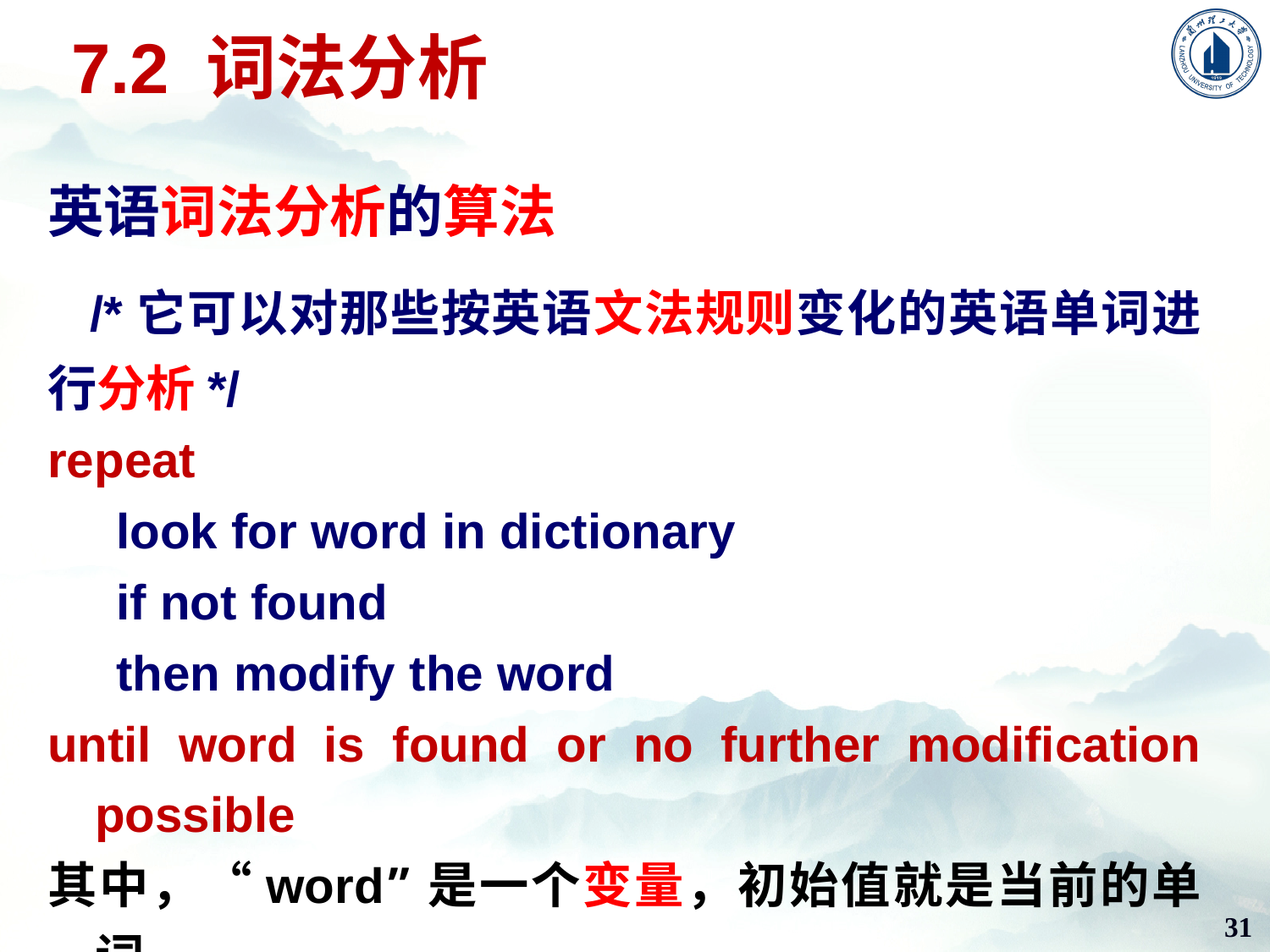

7.2 词法分析
英语词法分析的算法
  /*它可以对那些按英语文法规则变化的英语单词进行分析*/
repeat
     look for word in dictionary
     if not found
     then modify the word
until word is found or no further modification possible
其中，“word”是一个变量，初始值就是当前的单词。
31